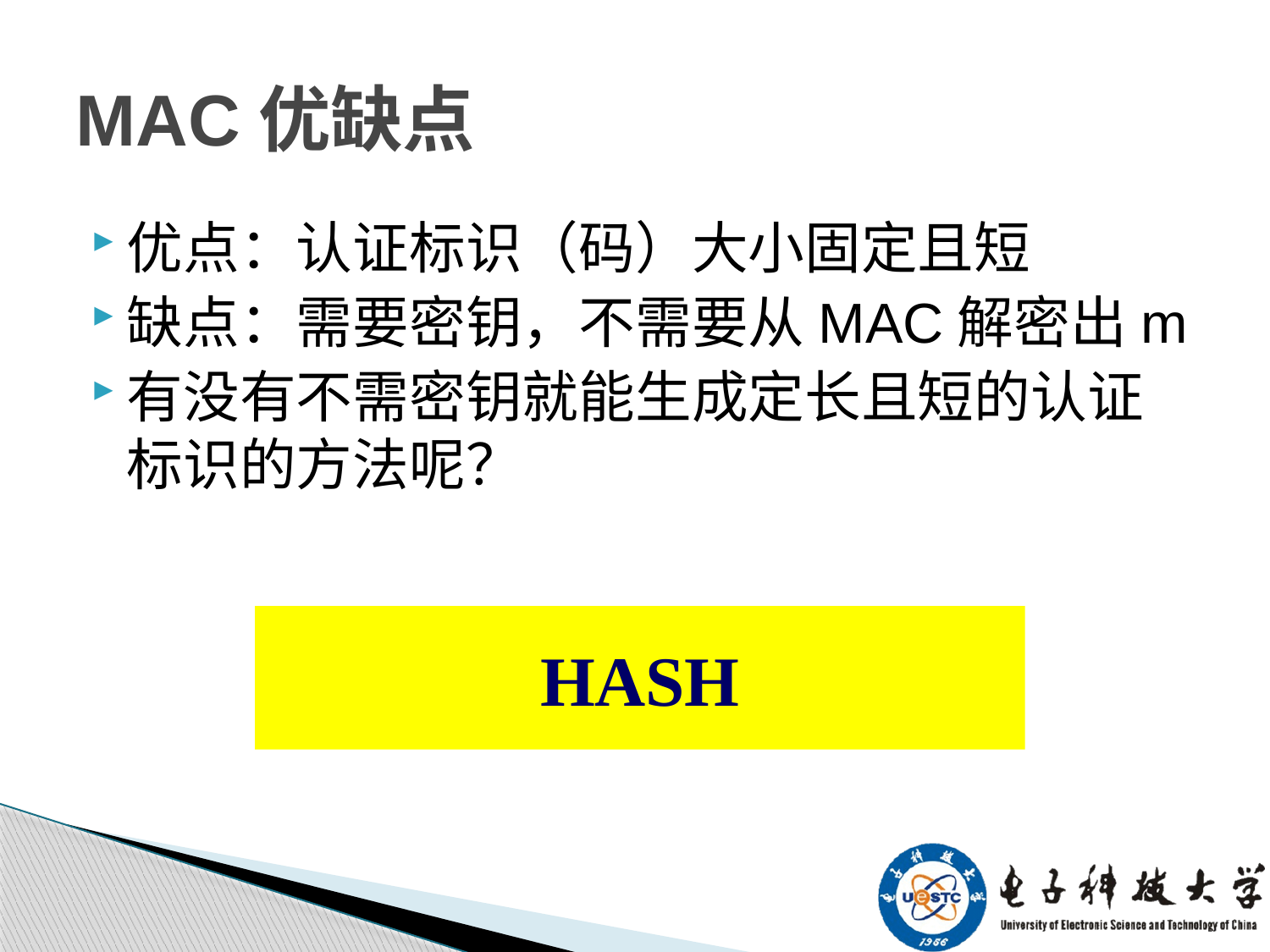

# MAC优缺点
优点：认证标识（码）大小固定且短
缺点：需要密钥，不需要从MAC解密出m
有没有不需密钥就能生成定长且短的认证标识的方法呢？
HASH
21